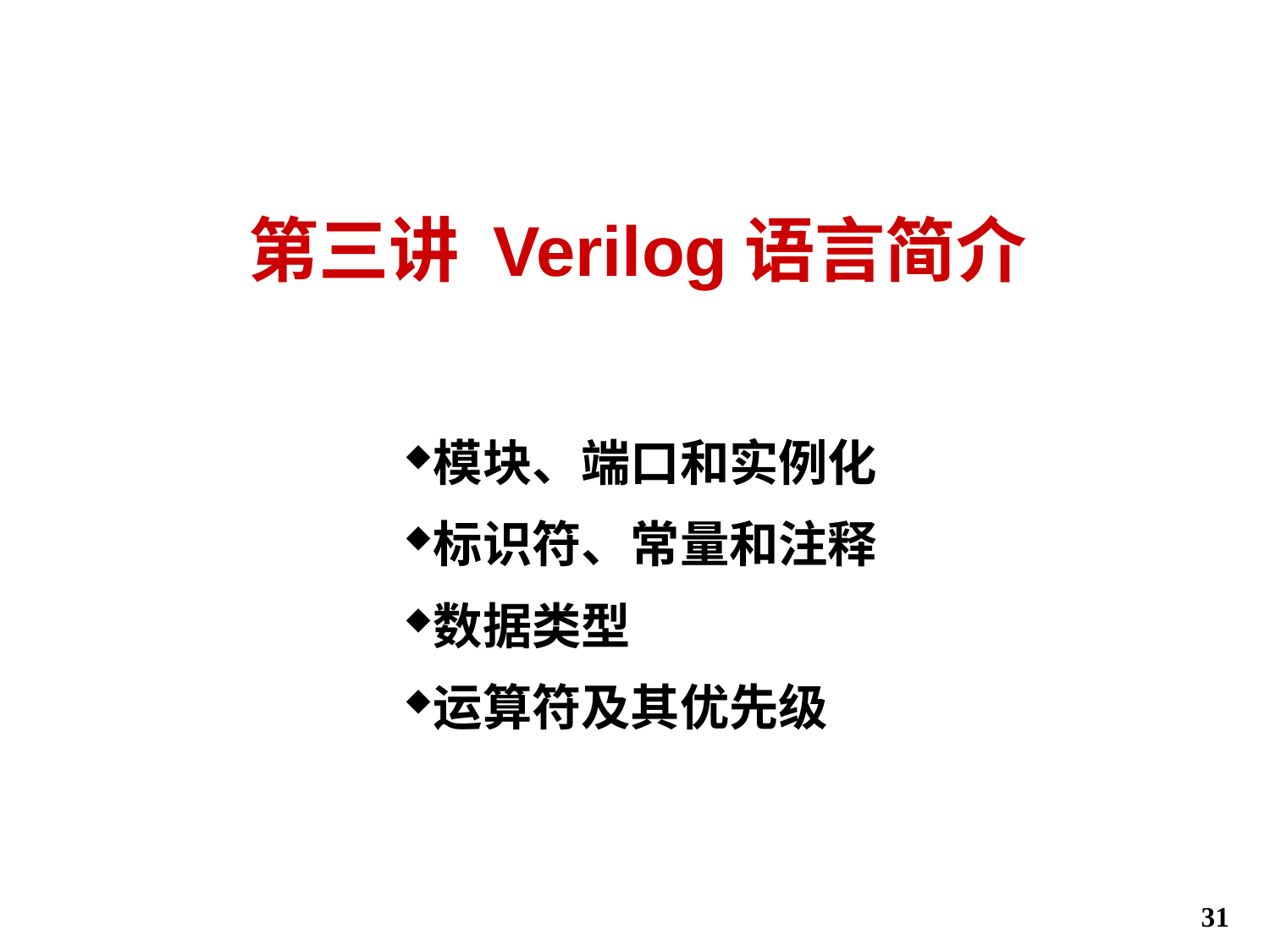

# 第三讲 Verilog语言简介
模块、端口和实例化
标识符、常量和注释
数据类型
运算符及其优先级
31